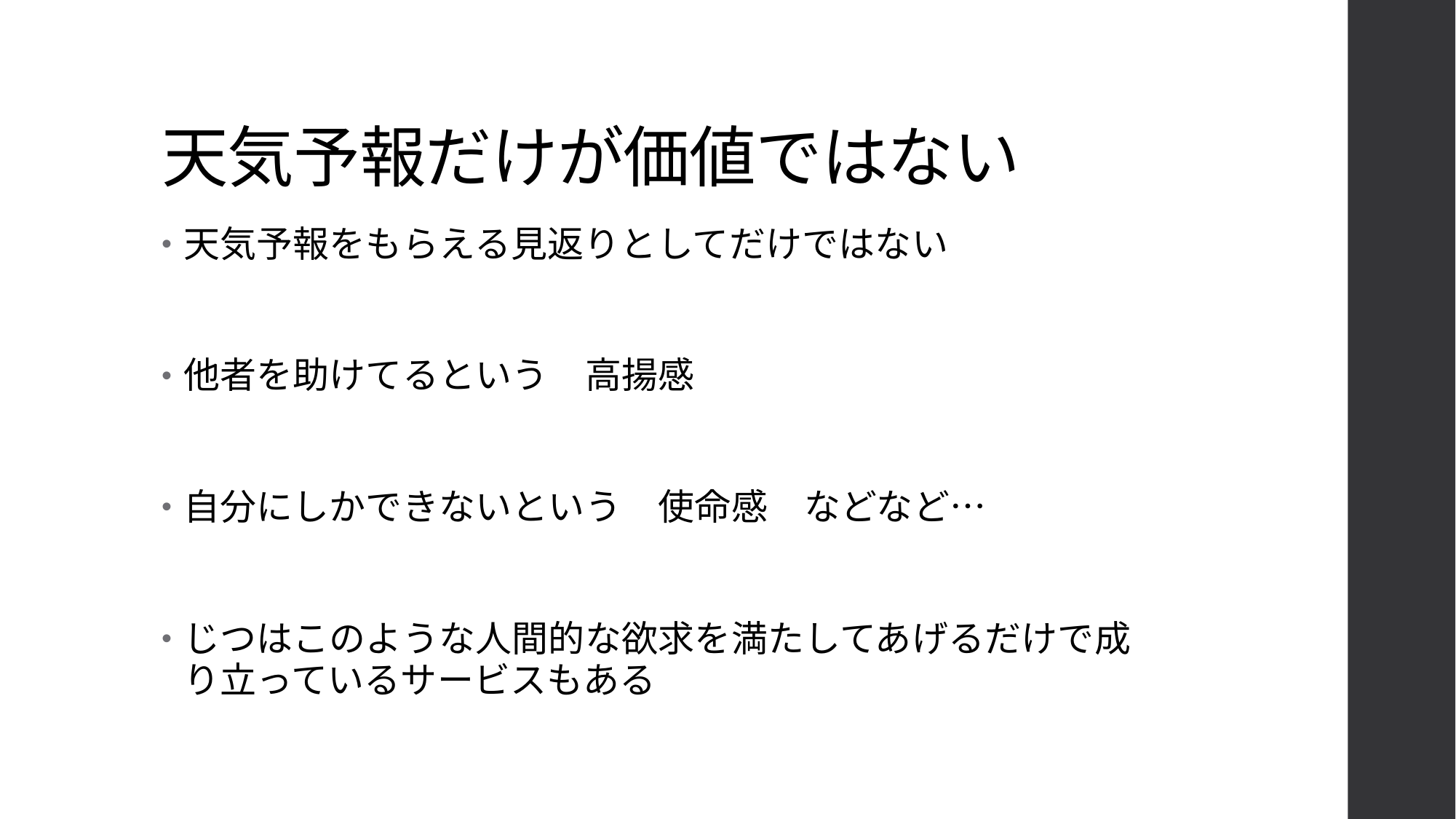

# 天気予報だけが価値ではない
天気予報をもらえる見返りとしてだけではない

他者を助けてるという　高揚感

自分にしかできないという　使命感　などなど…

じつはこのような人間的な欲求を満たしてあげるだけで成り立っているサービスもある